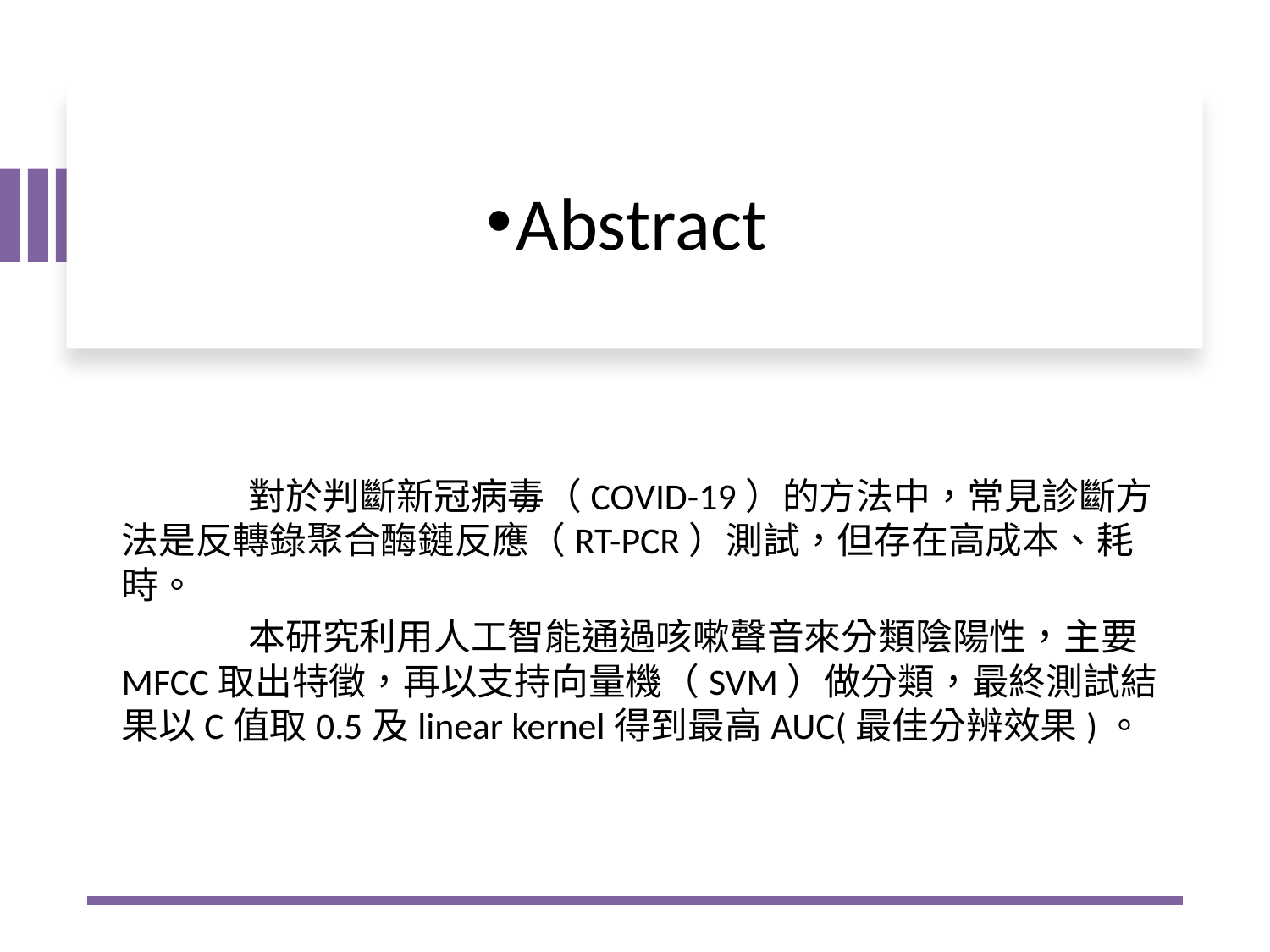

# Abstract

	對於判斷新冠病毒（COVID-19）的方法中，常見診斷方法是反轉錄聚合酶鏈反應（RT-PCR）測試，但存在高成本、耗時。
	本研究利用人工智能通過咳嗽聲音來分類陰陽性，主要MFCC取出特徵，再以支持向量機（SVM）做分類，最終測試結果以C值取0.5及linear kernel得到最高AUC(最佳分辨效果)。

3